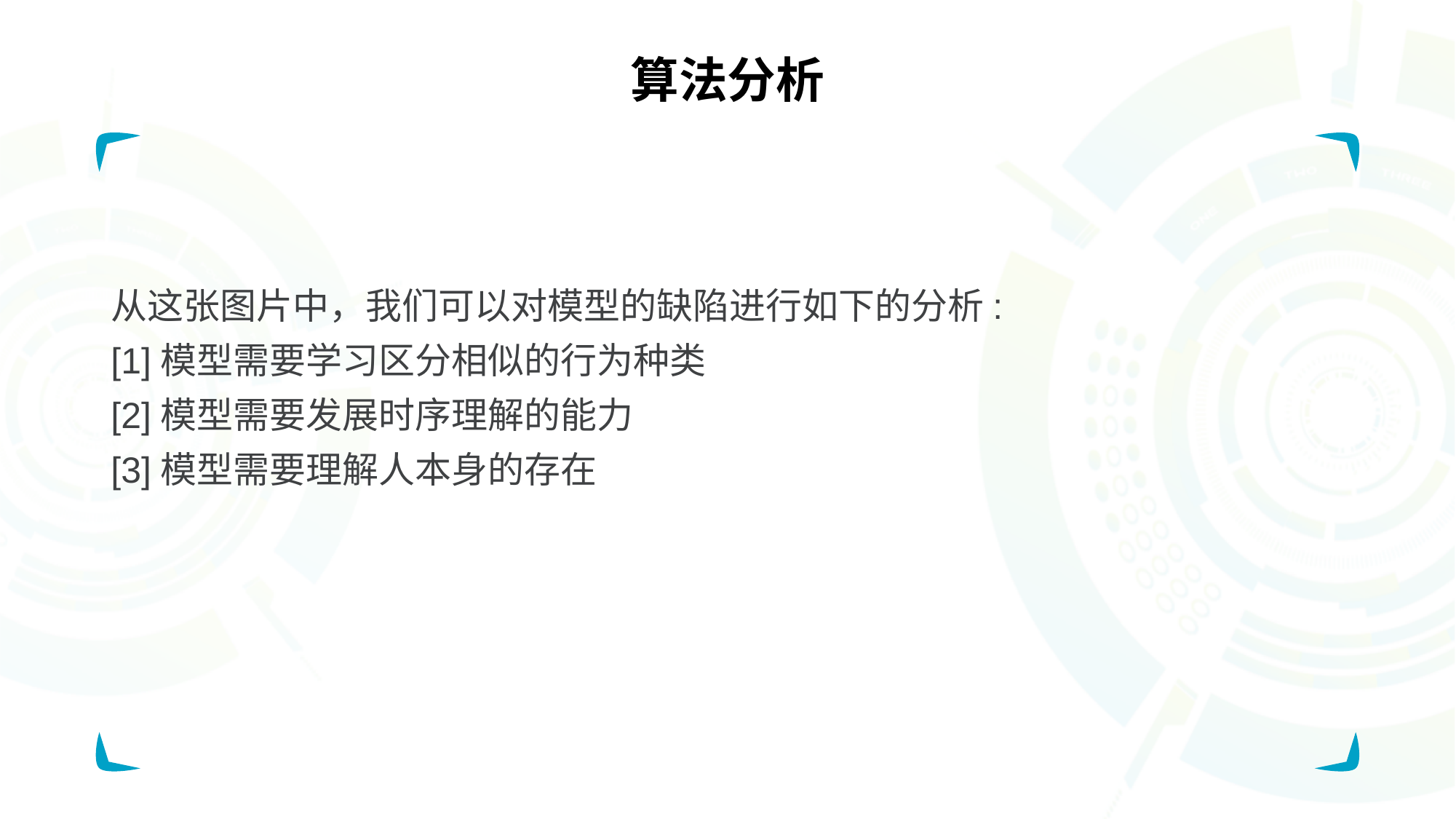

# 算法分析

从这张图片中，我们可以对模型的缺陷进行如下的分析:
[1]模型需要学习区分相似的行为种类
[2]模型需要发展时序理解的能力
[3]模型需要理解人本身的存在